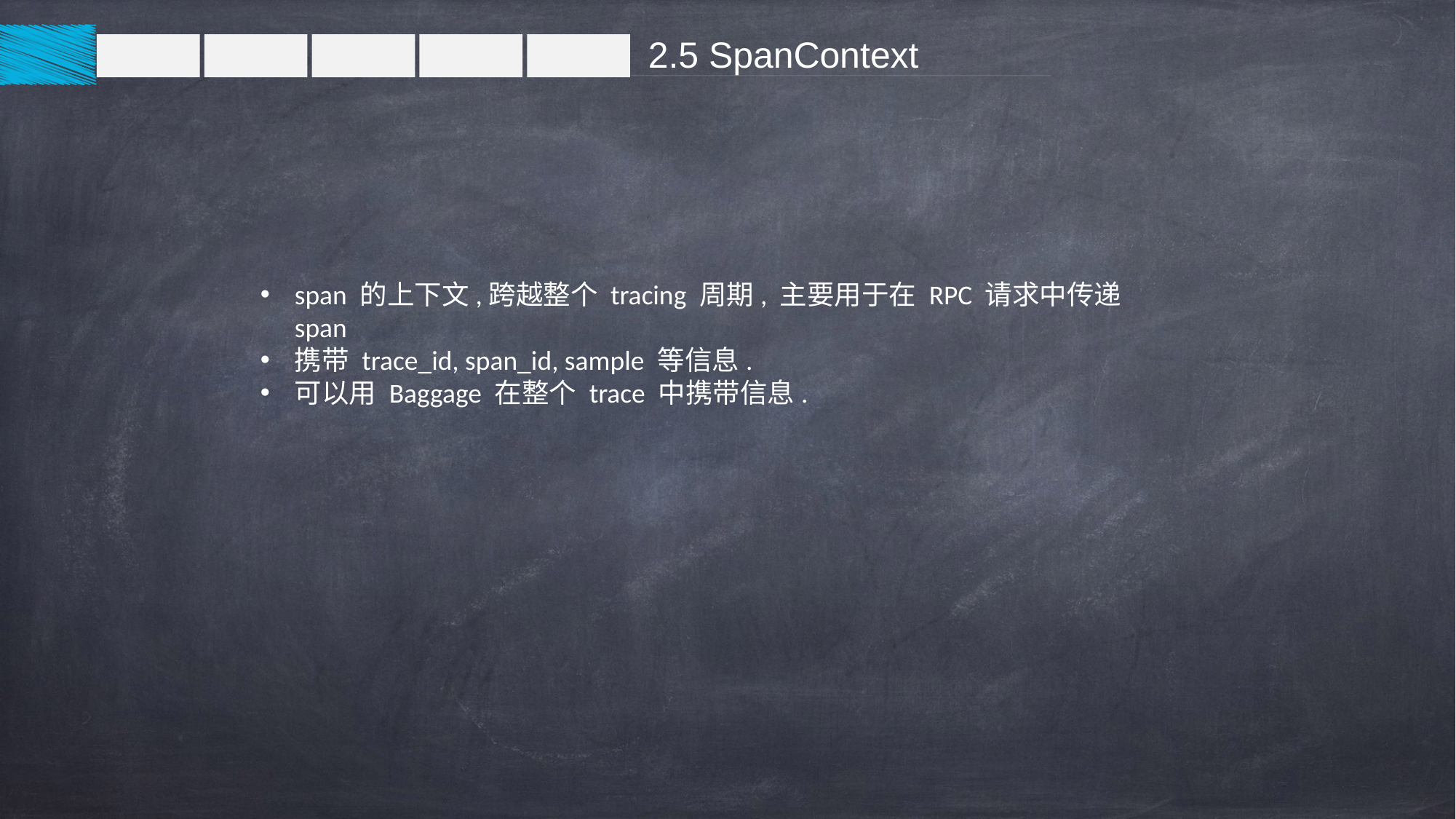

2.5 SpanContext

span 的上下文,跨越整个 tracing 周期, 主要用于在 RPC 请求中传递span
携带 trace_id, span_id, sample 等信息.
可以用 Baggage 在整个 trace 中携带信息.